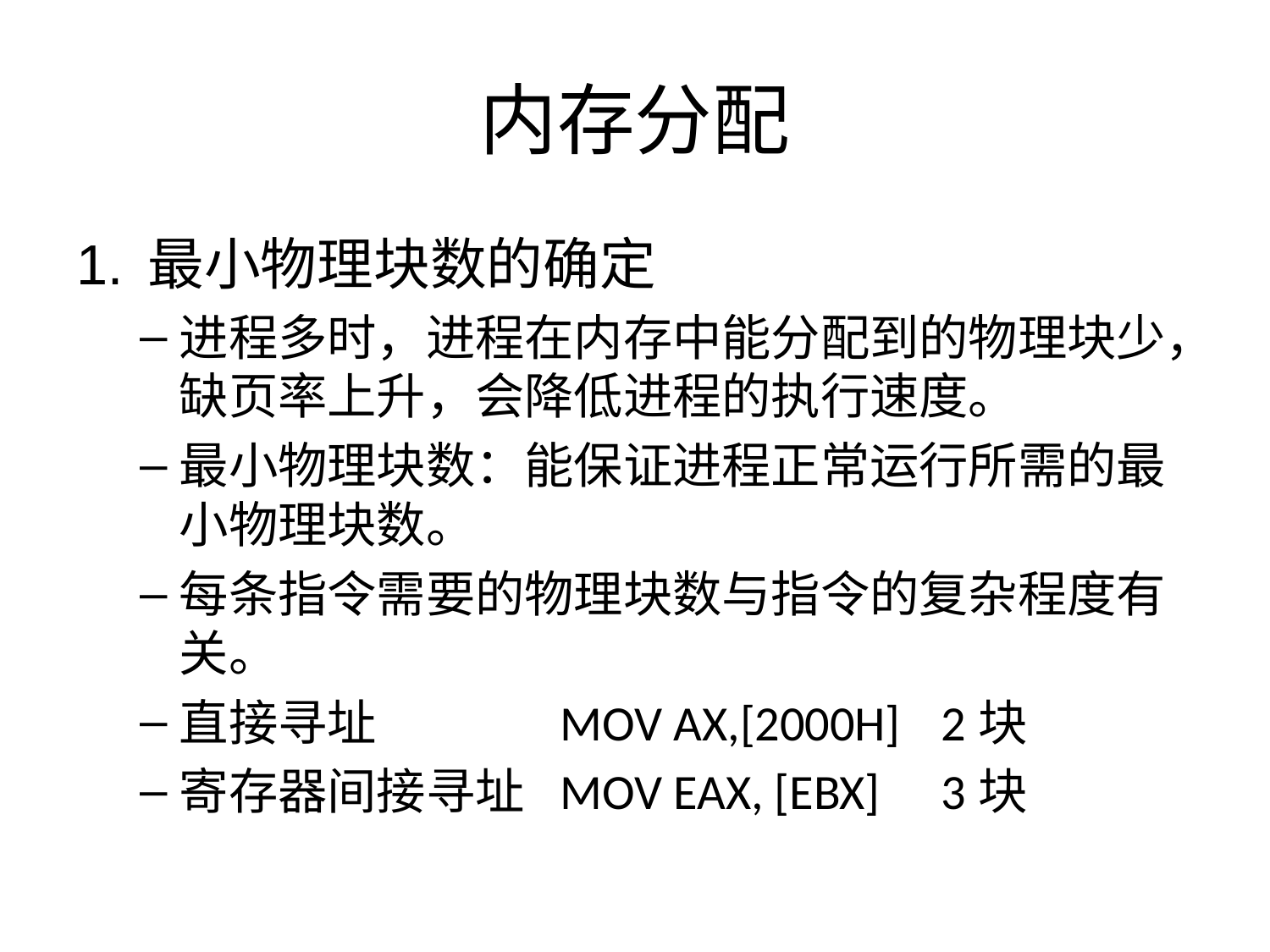

# 内存分配
最小物理块数的确定
进程多时，进程在内存中能分配到的物理块少，缺页率上升，会降低进程的执行速度。
最小物理块数：能保证进程正常运行所需的最小物理块数。
每条指令需要的物理块数与指令的复杂程度有关。
直接寻址		MOV AX,[2000H]	2块
寄存器间接寻址	MOV EAX, [EBX]	3块